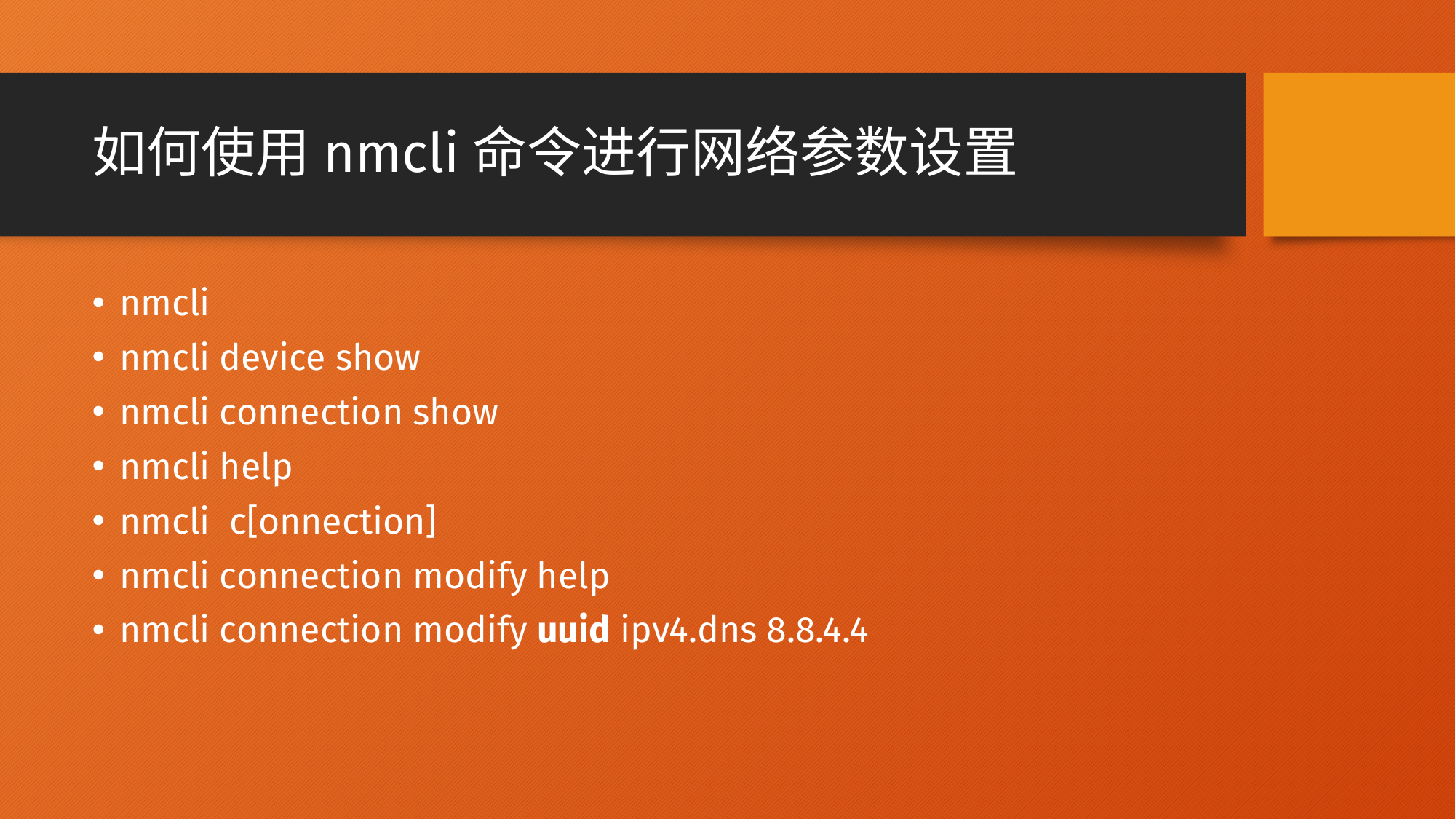

# 如何使用nmcli命令进行网络参数设置
nmcli
nmcli device show
nmcli connection show
nmcli help
nmcli  c[onnection]
nmcli connection modify help
nmcli connection modify uuid ipv4.dns 8.8.4.4